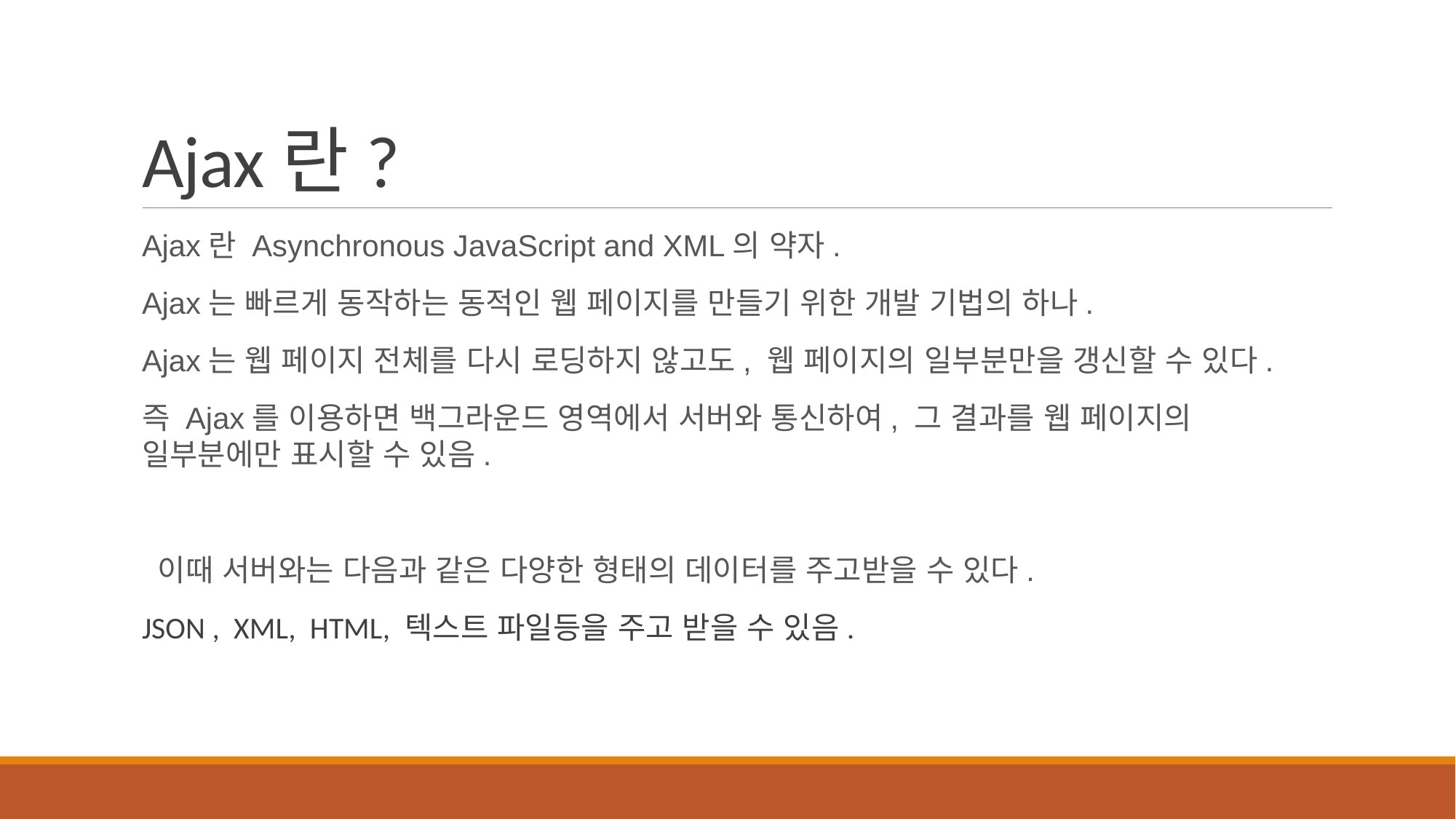

# Ajax란?
Ajax란 Asynchronous JavaScript and XML의 약자.
Ajax는 빠르게 동작하는 동적인 웹 페이지를 만들기 위한 개발 기법의 하나.
Ajax는 웹 페이지 전체를 다시 로딩하지 않고도, 웹 페이지의 일부분만을 갱신할 수 있다.
즉 Ajax를 이용하면 백그라운드 영역에서 서버와 통신하여, 그 결과를 웹 페이지의 일부분에만 표시할 수 있음.

 이때 서버와는 다음과 같은 다양한 형태의 데이터를 주고받을 수 있다.
JSON ,  XML,  HTML, 텍스트 파일등을 주고 받을 수 있음.